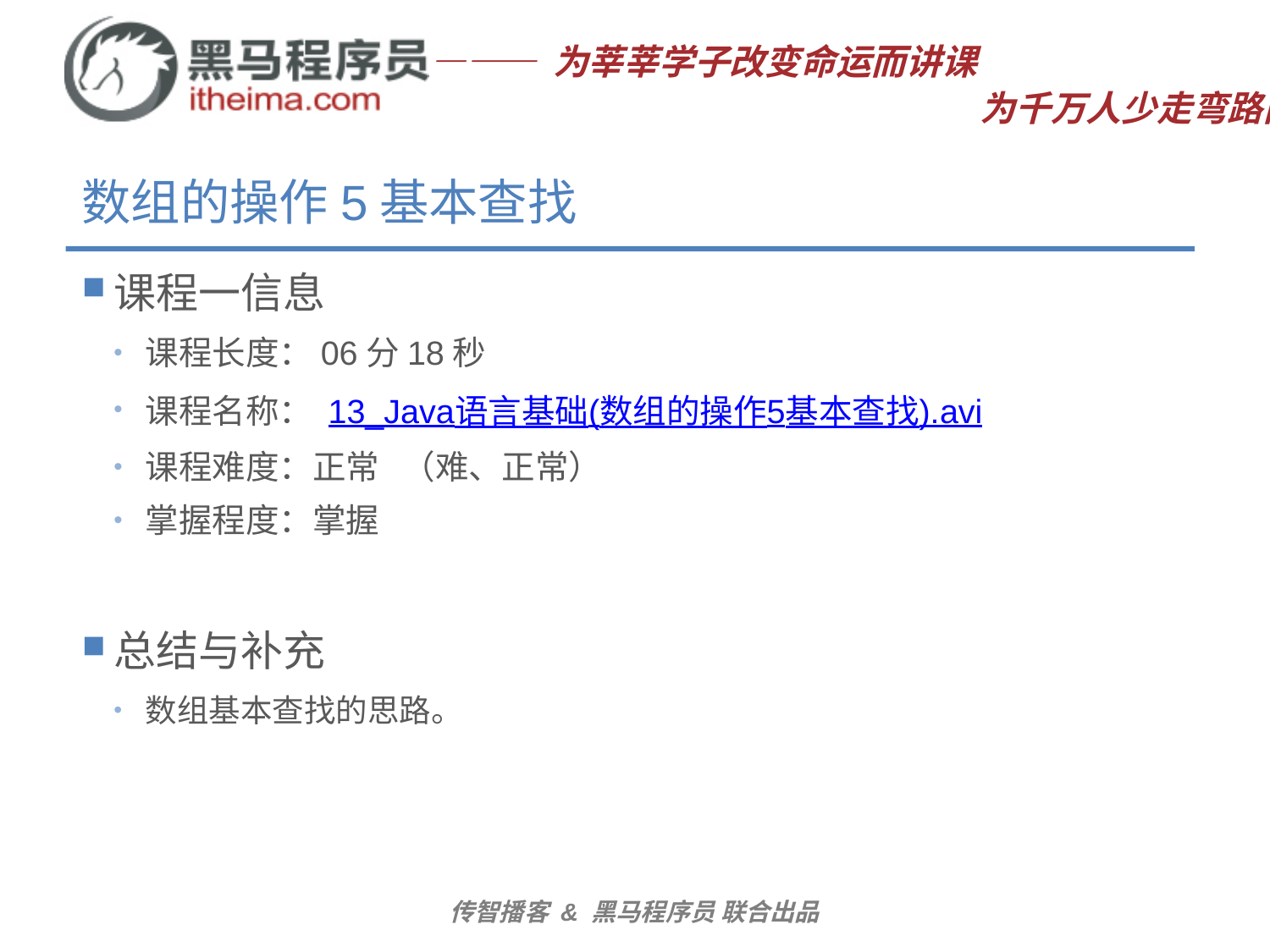

# 数组的操作5基本查找
课程一信息
课程长度：06分18秒
课程名称： 13_Java语言基础(数组的操作5基本查找).avi
课程难度：正常   （难、正常）
掌握程度：掌握

总结与补充
数组基本查找的思路。